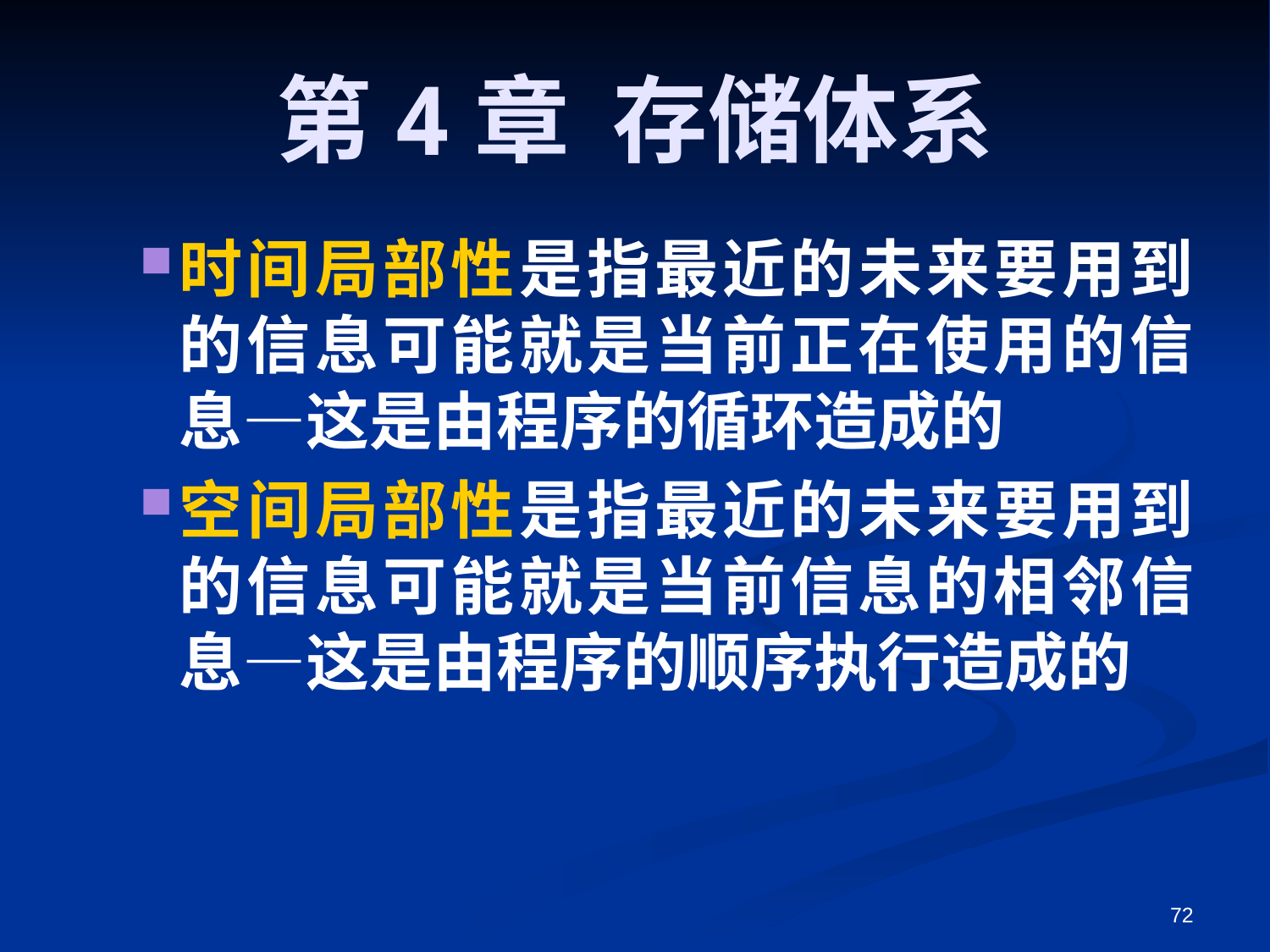

# 第4章  存储体系
时间局部性是指最近的未来要用到的信息可能就是当前正在使用的信息—这是由程序的循环造成的
空间局部性是指最近的未来要用到的信息可能就是当前信息的相邻信息—这是由程序的顺序执行造成的

72